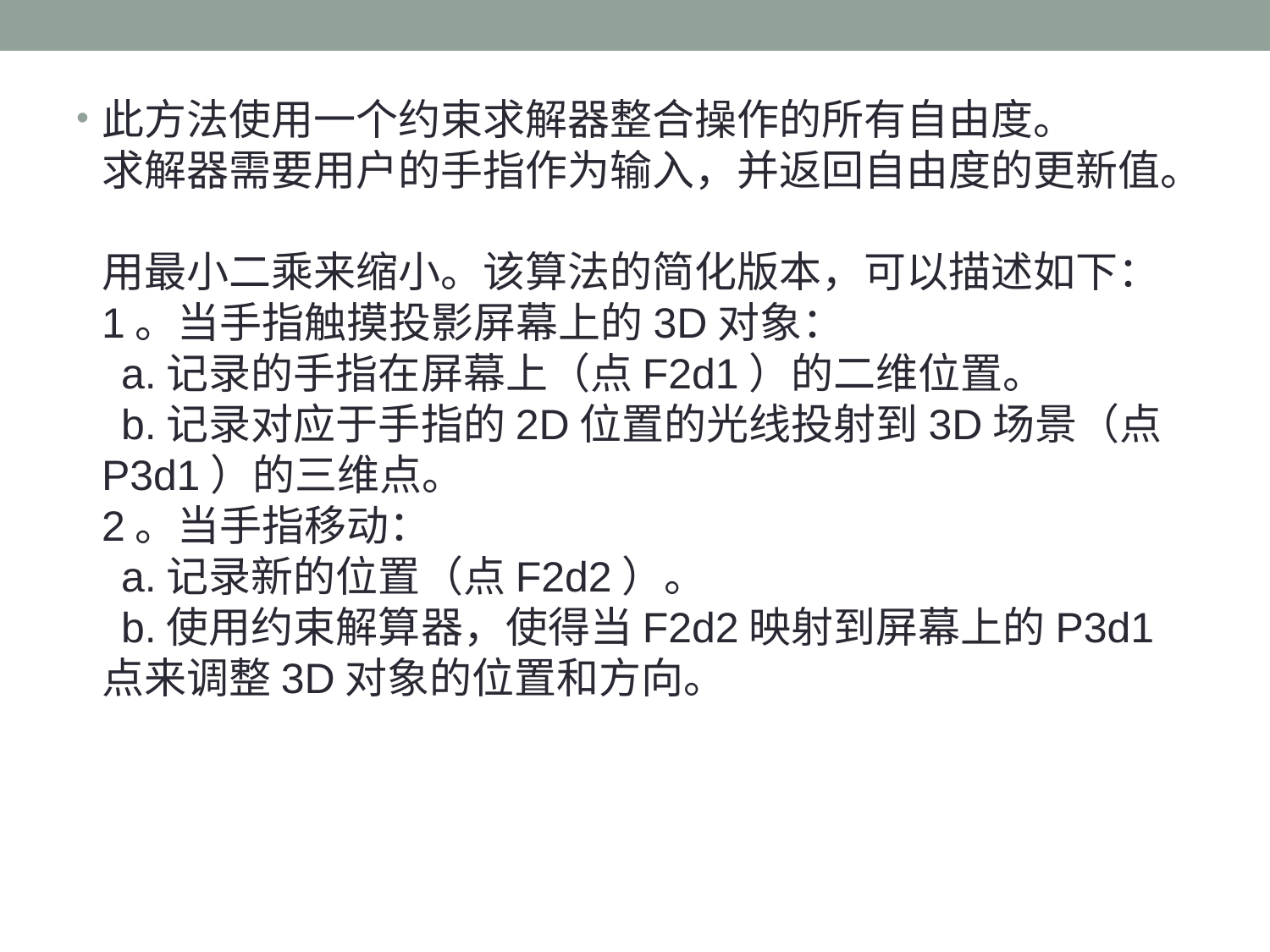

此方法使用一个约束求解器整合操作的所有自由度。
求解器需要用户的手指作为输入，并返回自由度的更新值。
用最小二乘来缩小。该算法的简化版本，可以描述如下：
1。当手指触摸投影屏幕上的3D对象：
 a.记录的手指在屏幕上（点F2d1）的二维位置。
 b.记录对应于手指的2D位置的光线投射到3D场景（点P3d1）的三维点。
2。当手指移动：
 a.记录新的位置（点F2d2）。
 b.使用约束解算器，使得当F2d2映射到屏幕上的P3d1点来调整3D对象的位置和方向。